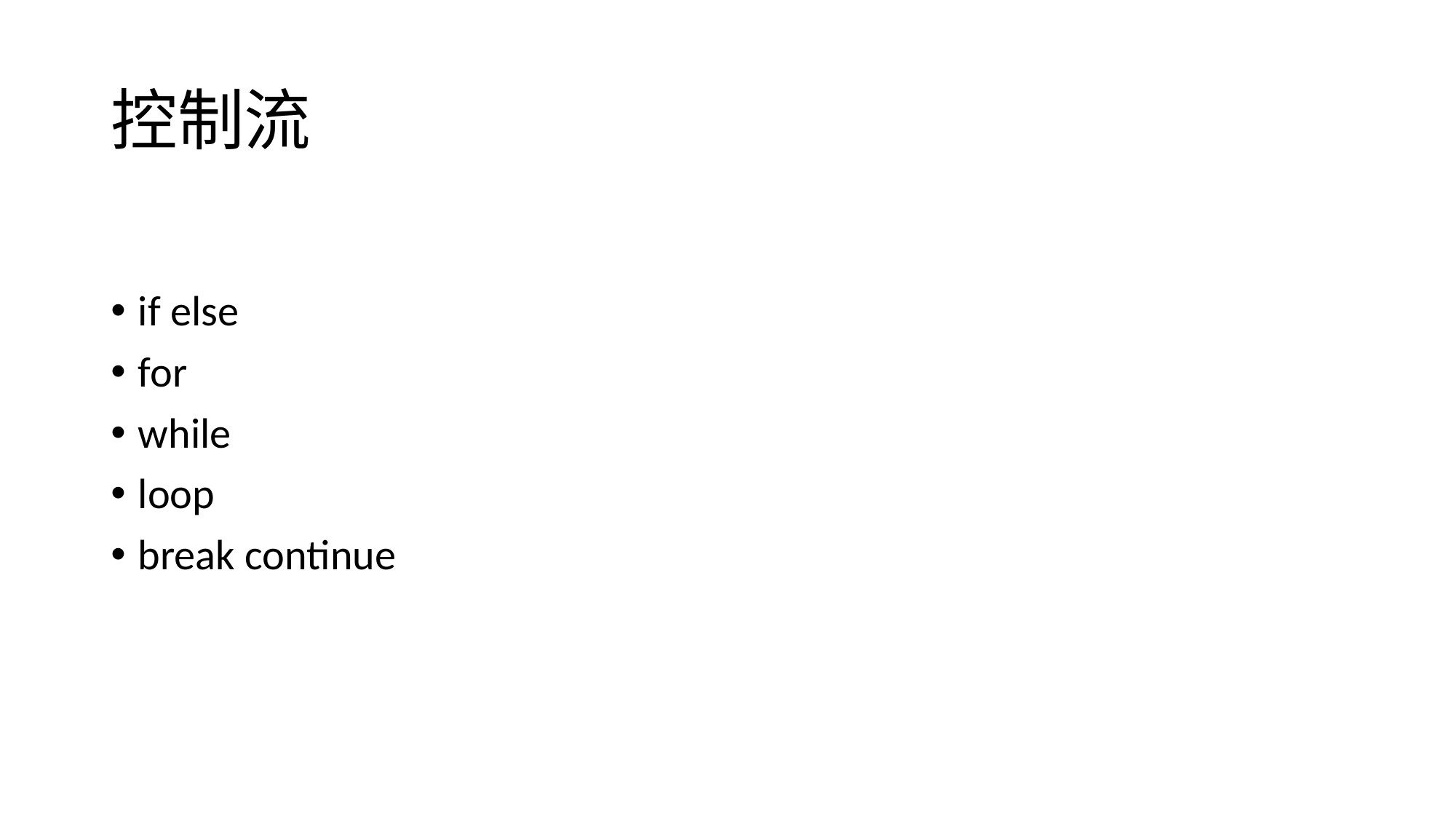

# 控制流

if else
for
while
loop
break continue